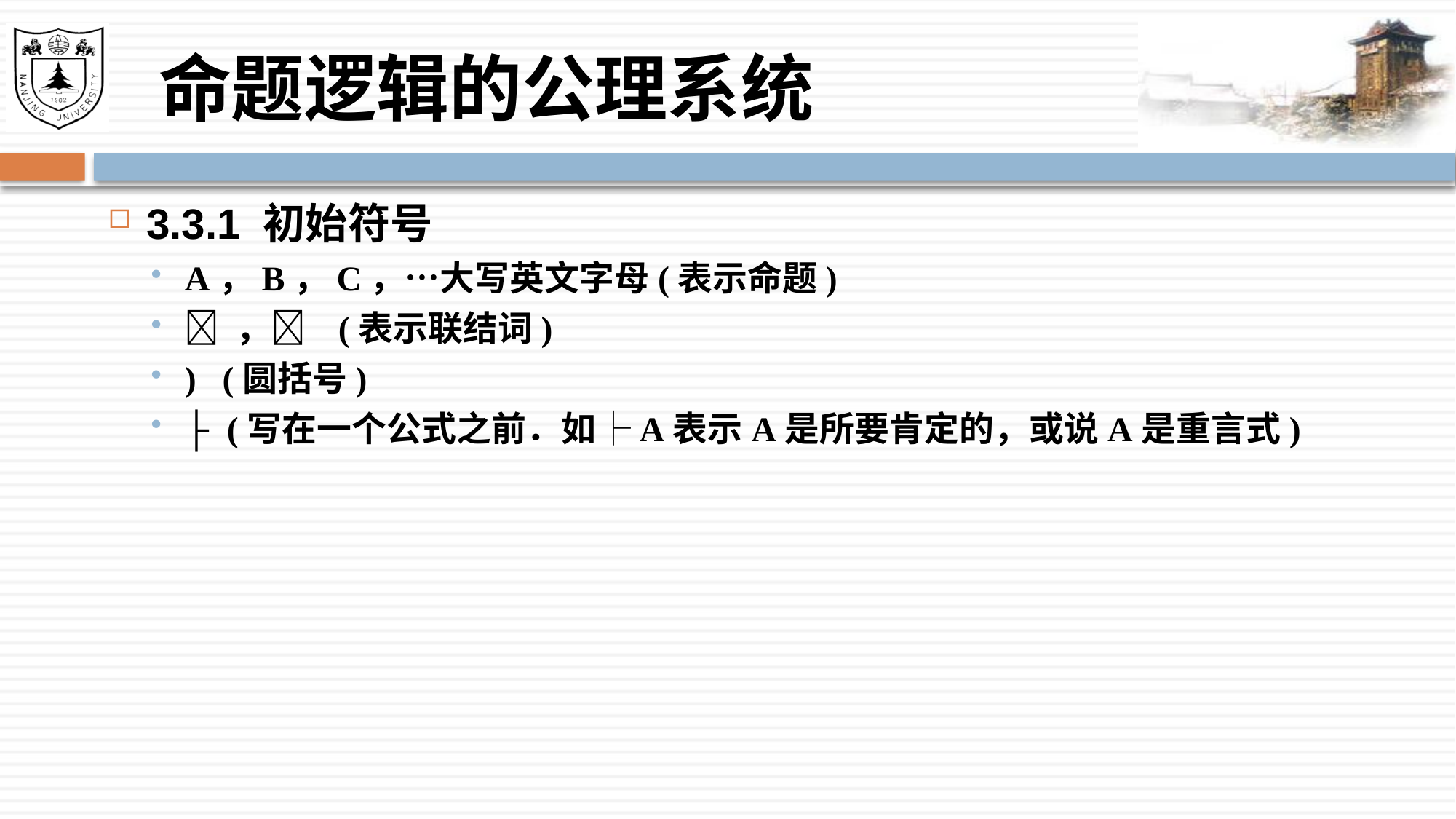

# 命题逻辑的公理系统
3.3.1 初始符号
A，B，C，…大写英文字母(表示命题)
¬ ，∨   (表示联结词)
)   (圆括号)
├  (写在一个公式之前．如├A表示A是所要肯定的，或说A是重言式)